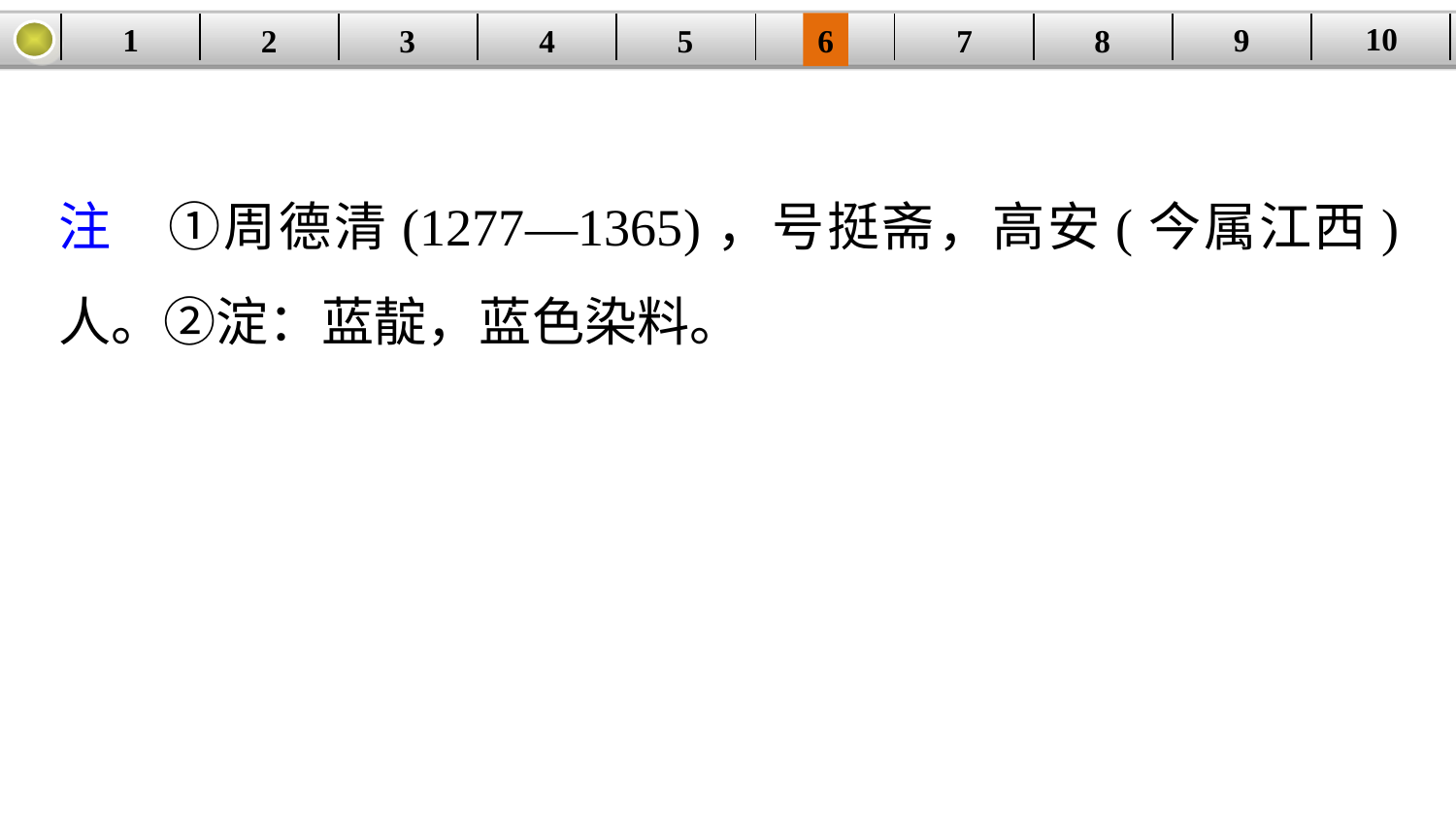

10

9
1
3
4
5
6
8
2
|  |  |  |  |  |  |  |  |  |  |
| --- | --- | --- | --- | --- | --- | --- | --- | --- | --- |
7

注　①周德清(1277—1365)，号挺斋，高安(今属江西)人。②淀：蓝靛，蓝色染料。